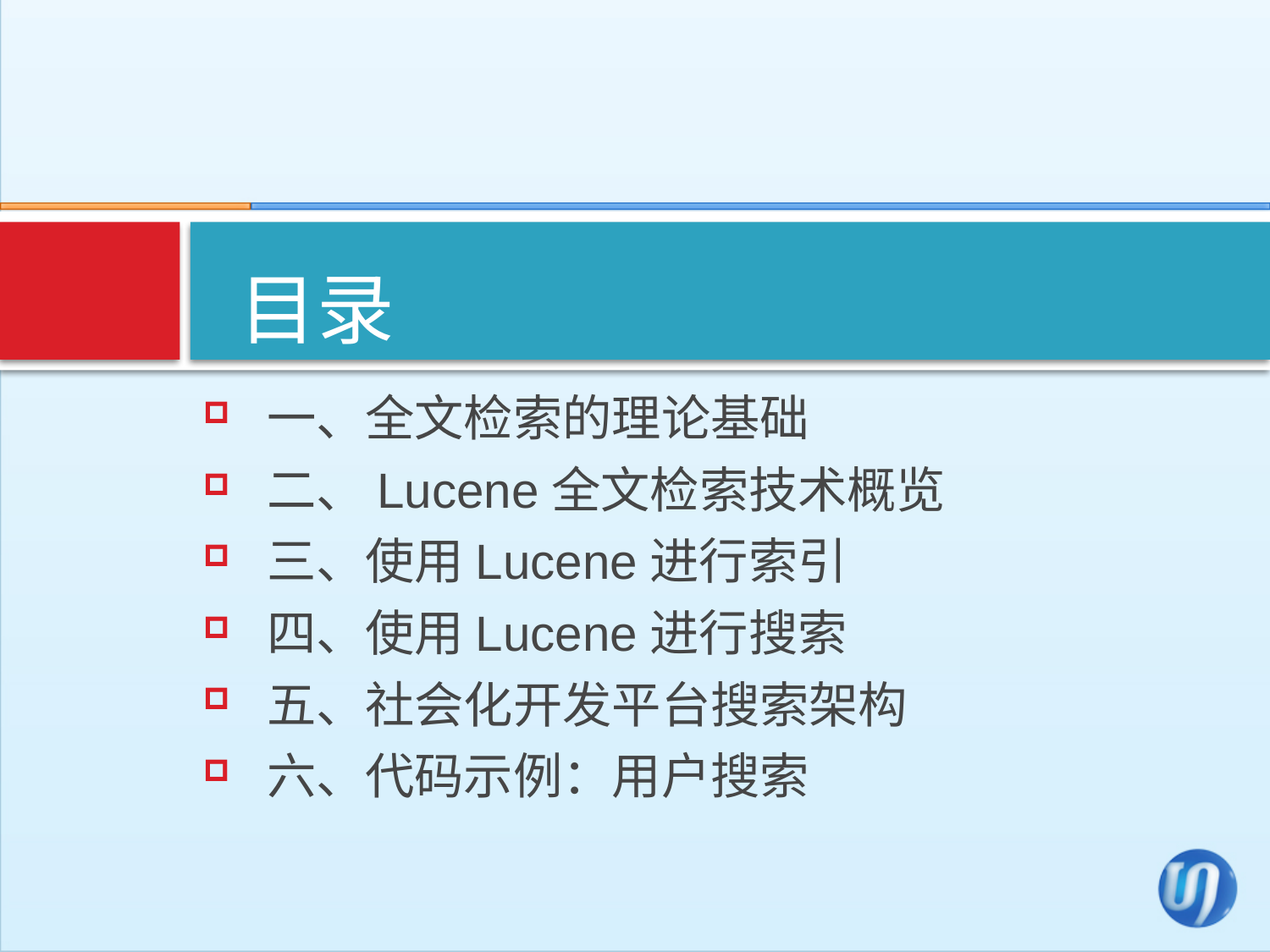

# 目录
一、全文检索的理论基础
二、Lucene全文检索技术概览
三、使用Lucene进行索引
四、使用Lucene进行搜索
五、社会化开发平台搜索架构
六、代码示例：用户搜索